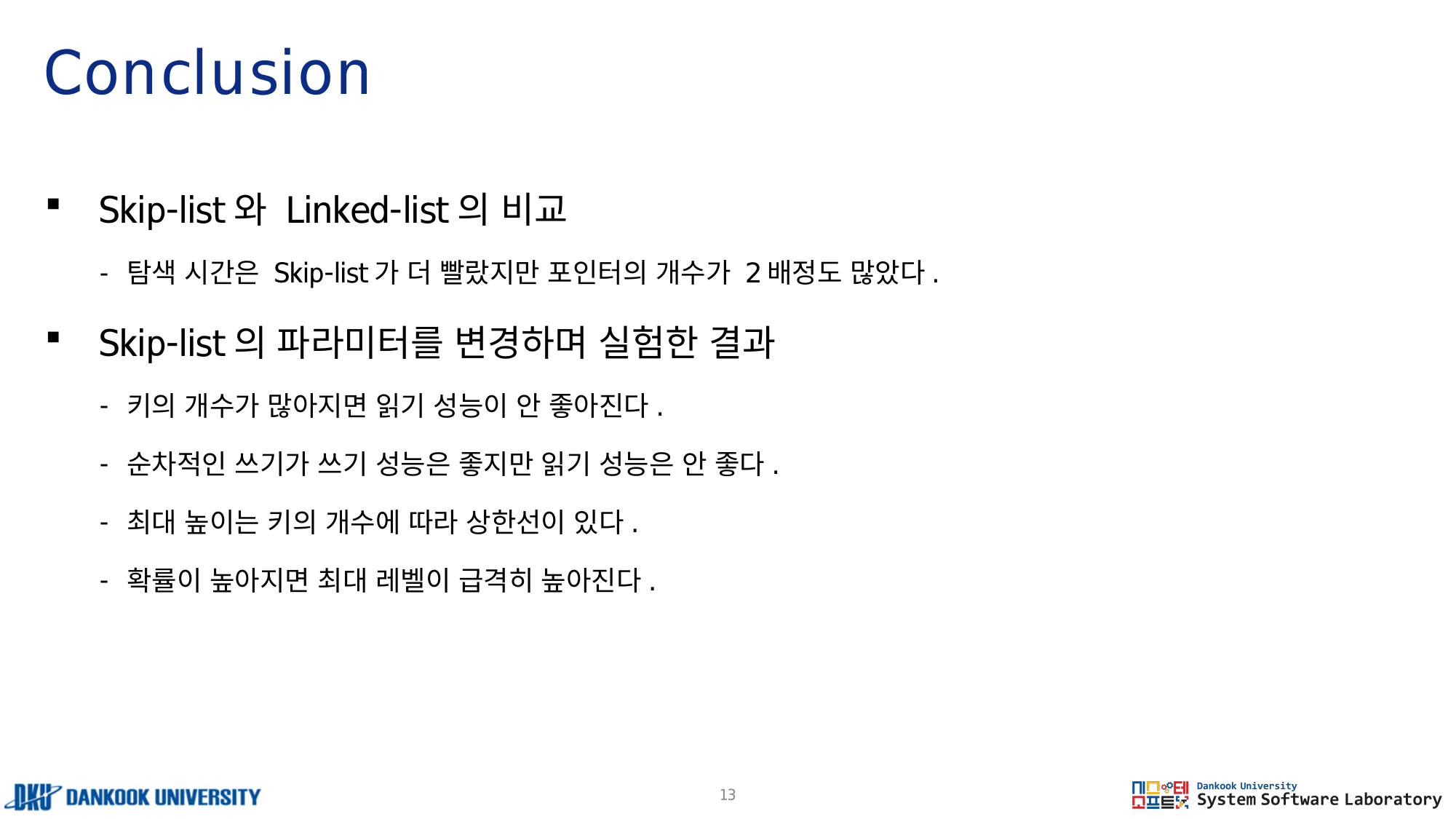

# Conclusion
Skip-list와 Linked-list의 비교
탐색 시간은 Skip-list가 더 빨랐지만 포인터의 개수가 2배정도 많았다.
Skip-list의 파라미터를 변경하며 실험한 결과
키의 개수가 많아지면 읽기 성능이 안 좋아진다.
순차적인 쓰기가 쓰기 성능은 좋지만 읽기 성능은 안 좋다.
최대 높이는 키의 개수에 따라 상한선이 있다.
확률이 높아지면 최대 레벨이 급격히 높아진다.

13